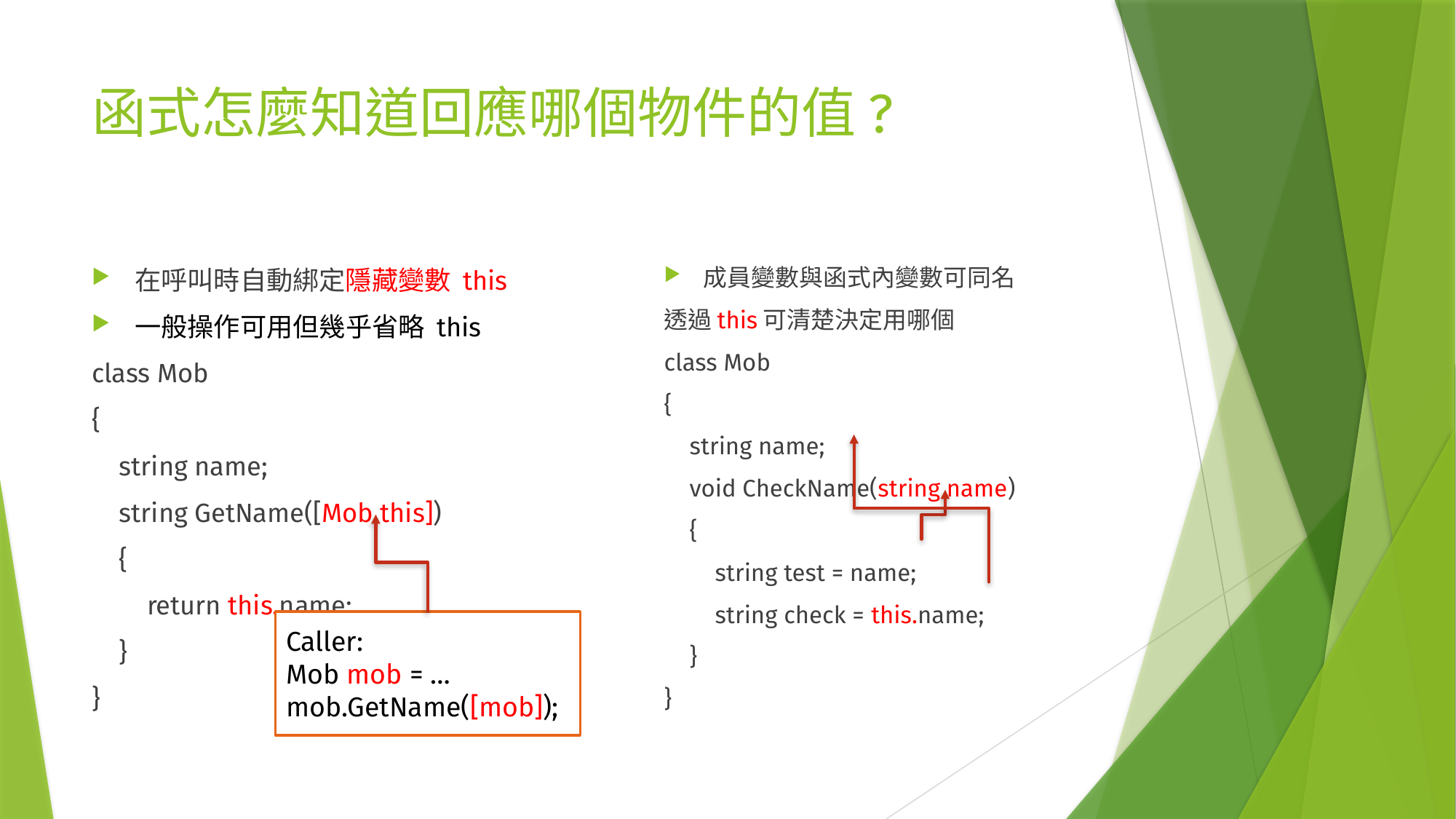

# 函式怎麼知道回應哪個物件的值?
成員變數與函式內變數可同名
透過this可清楚決定用哪個
class Mob
{
    string name;
    void CheckName(string name)
    {
        string test = name;
        string check = this.name;
    }
}

在呼叫時自動綁定隱藏變數 this
一般操作可用但幾乎省略 this
class Mob
{
    string name;
    string GetName([Mob this])
    {
        return this.name;
    }
}

Caller:
Mob mob = …
mob.GetName([mob]);